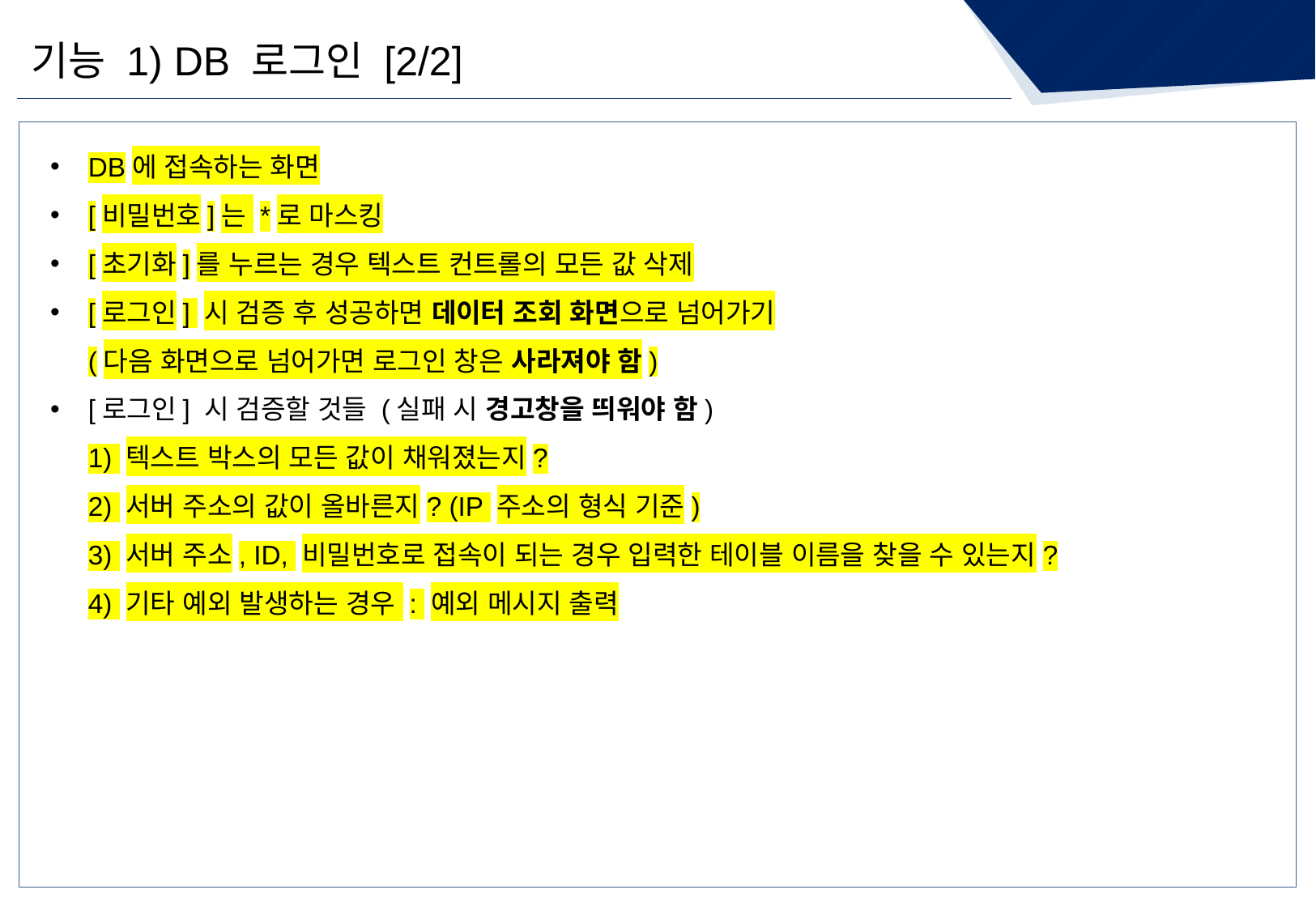

기능 1) DB 로그인 [2/2]

DB에 접속하는 화면
[비밀번호]는 *로 마스킹
[초기화]를 누르는 경우 텍스트 컨트롤의 모든 값 삭제
[로그인] 시 검증 후 성공하면 데이터 조회 화면으로 넘어가기
(다음 화면으로 넘어가면 로그인 창은 사라져야 함)
[로그인] 시 검증할 것들 (실패 시 경고창을 띄워야 함)
1) 텍스트 박스의 모든 값이 채워졌는지?
2) 서버 주소의 값이 올바른지? (IP 주소의 형식 기준)
3) 서버 주소, ID, 비밀번호로 접속이 되는 경우 입력한 테이블 이름을 찾을 수 있는지?
4) 기타 예외 발생하는 경우 : 예외 메시지 출력